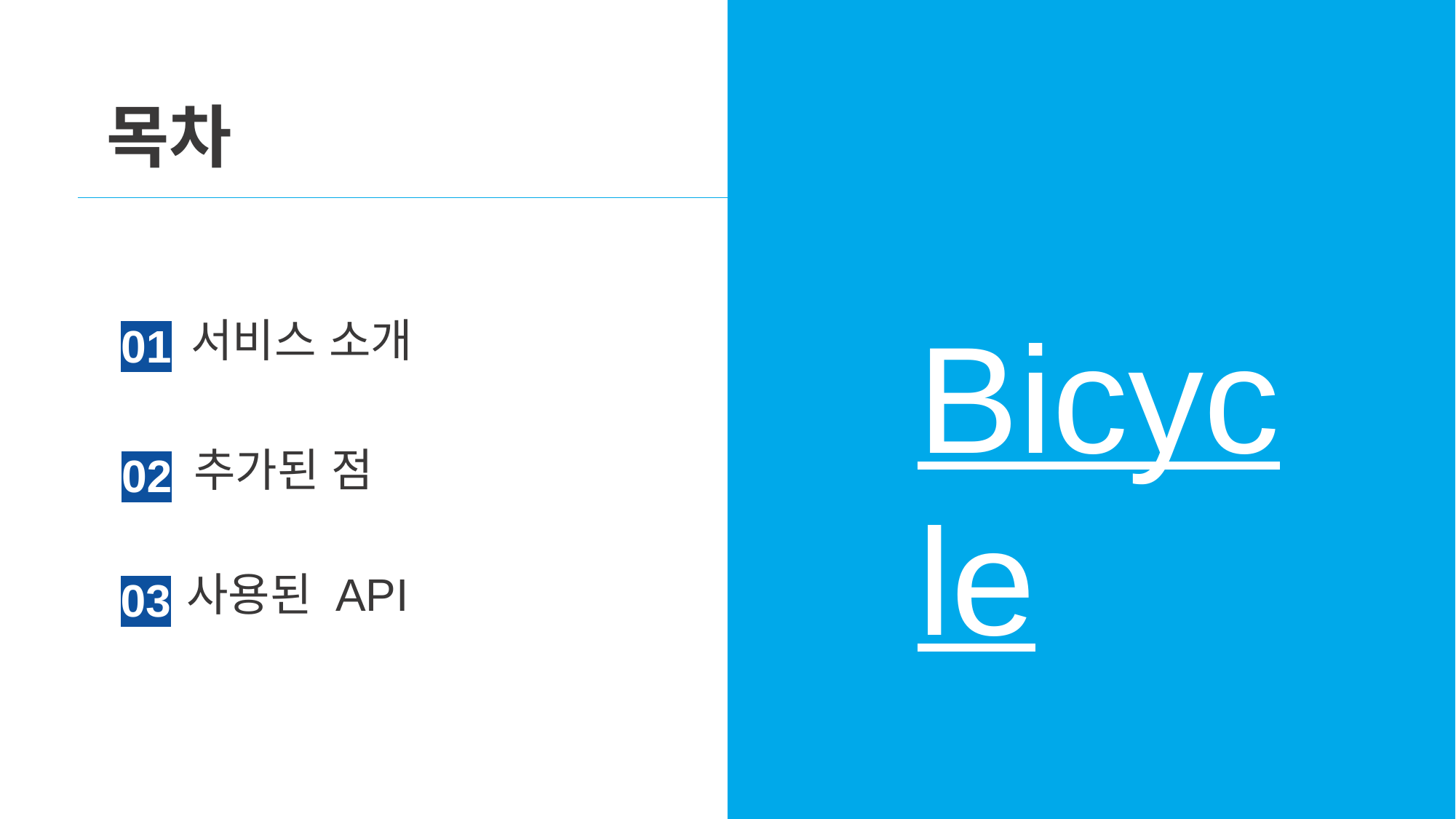

목차
Bicycle
서비스 소개
01
추가된 점
02
사용된 API
03